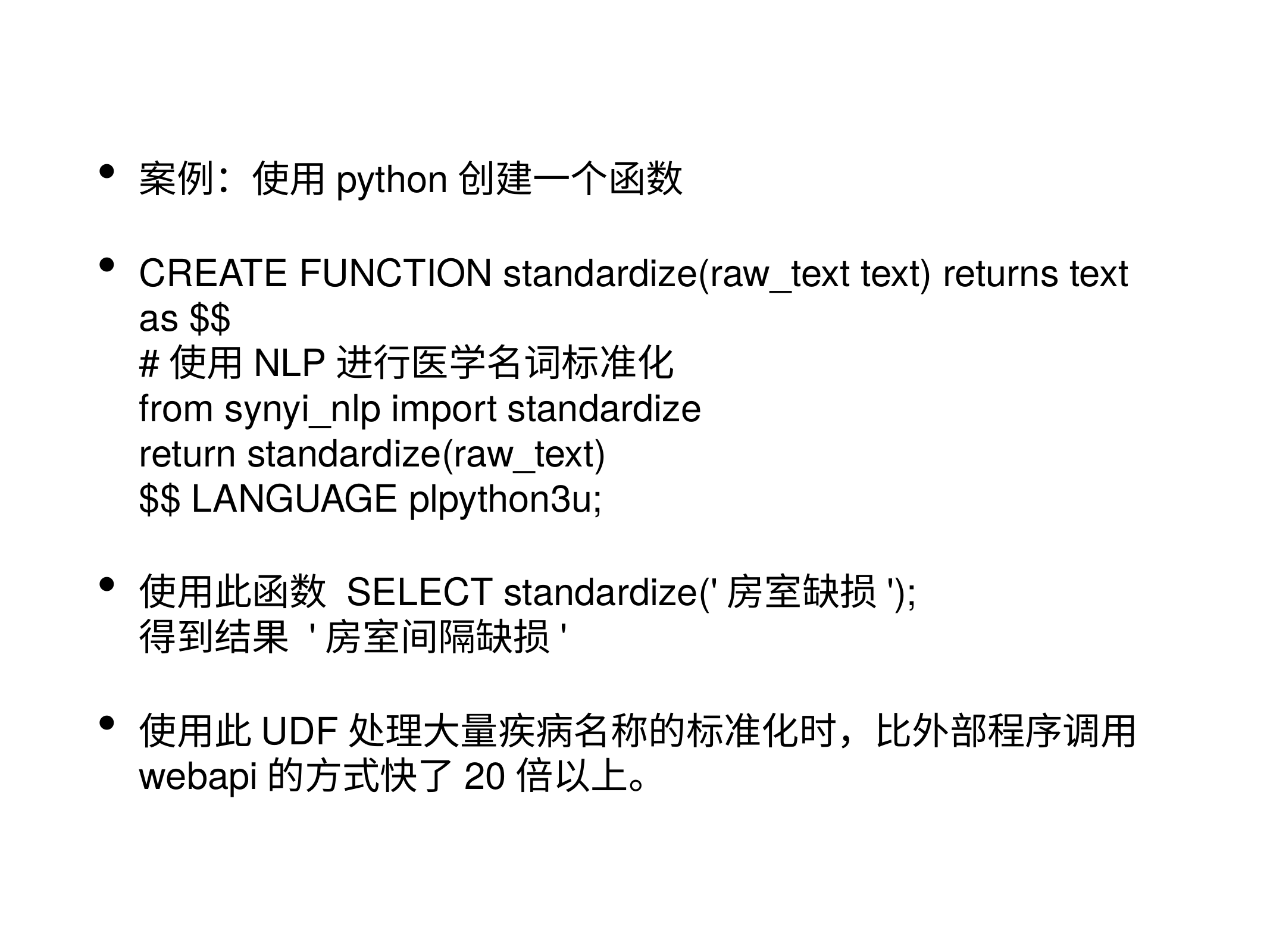

案例：使用python创建一个函数
CREATE FUNCTION standardize(raw_text text) returns text as $$
#使用NLP进行医学名词标准化
from synyi_nlp import standardize
return standardize(raw_text)
$$ LANGUAGE plpython3u;
使用此函数 SELECT standardize('房室缺损');
得到结果 '房室间隔缺损'
使用此UDF处理大量疾病名称的标准化时，比外部程序调用webapi的方式快了20倍以上。